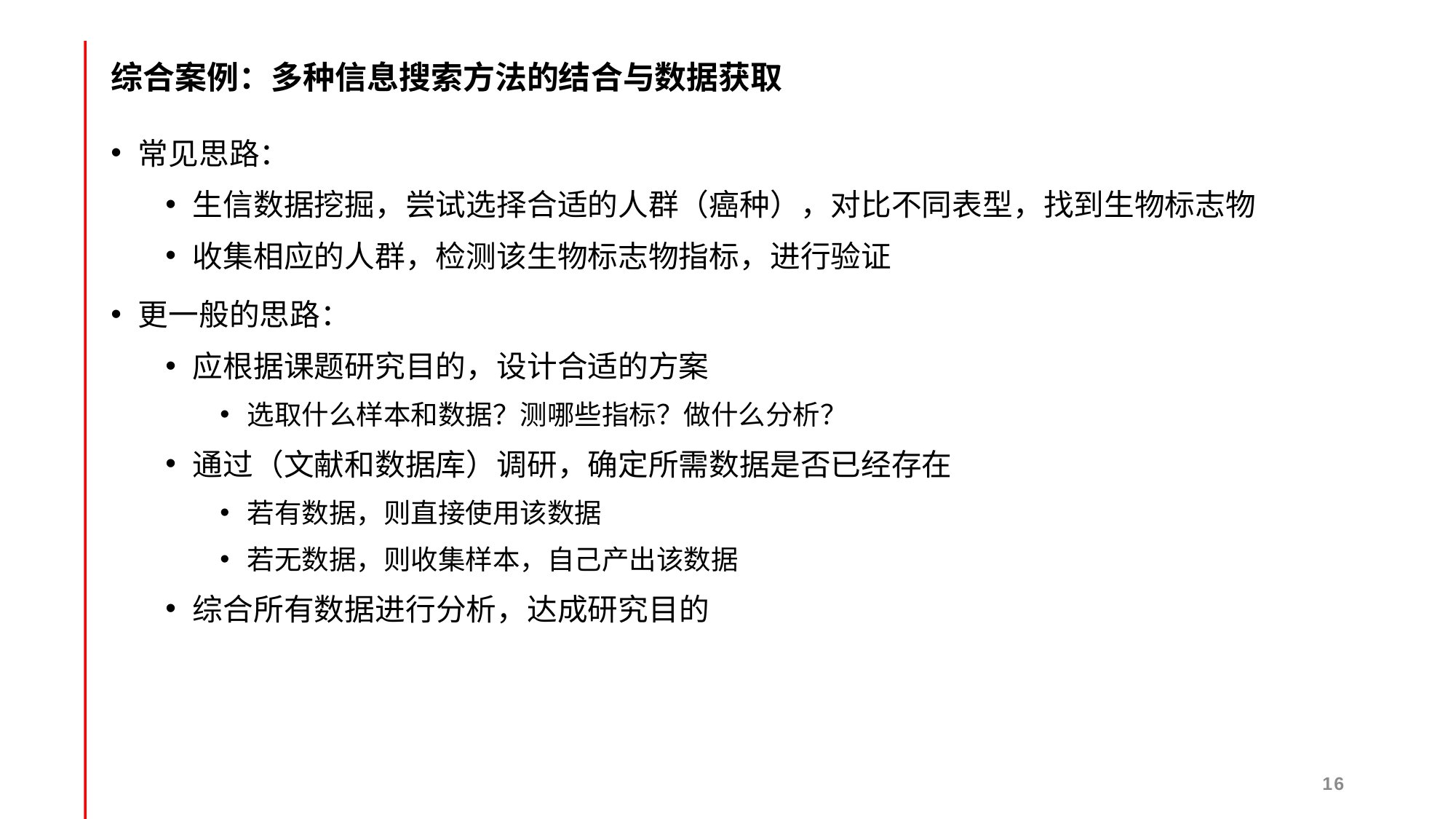

# 综合案例：多种信息搜索方法的结合与数据获取
常见思路：
生信数据挖掘，尝试选择合适的人群（癌种），对比不同表型，找到生物标志物
收集相应的人群，检测该生物标志物指标，进行验证
更一般的思路：
应根据课题研究目的，设计合适的方案
选取什么样本和数据？测哪些指标？做什么分析？
通过（文献和数据库）调研，确定所需数据是否已经存在
若有数据，则直接使用该数据
若无数据，则收集样本，自己产出该数据
综合所有数据进行分析，达成研究目的

16